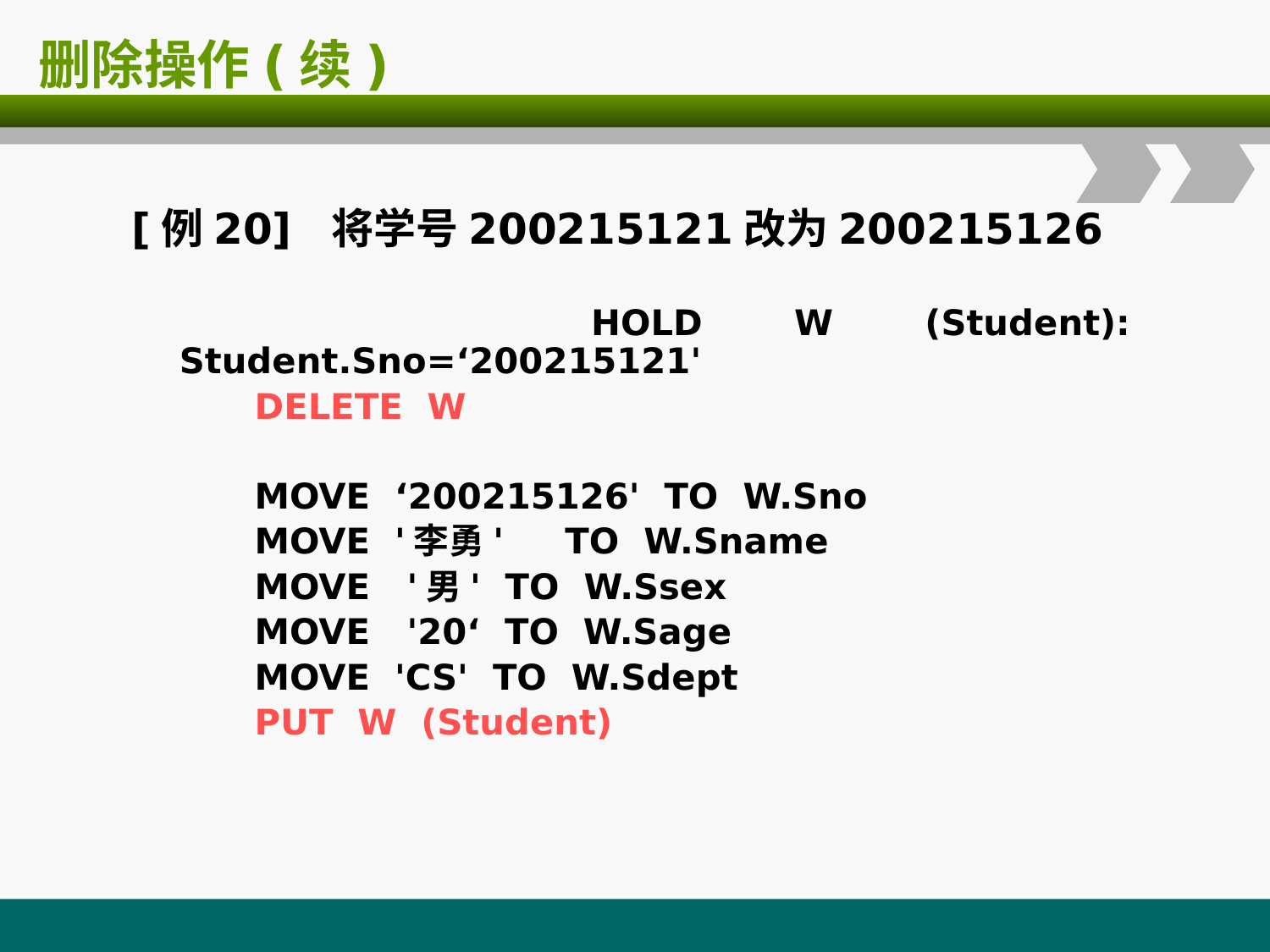

# 删除操作(续)
[例20]  将学号200215121改为200215126

          HOLD  W  (Student): Student.Sno=‘200215121'
          DELETE  W

          MOVE  ‘200215126'  TO  W.Sno
          MOVE  '李勇'     TO  W.Sname
          MOVE   '男'  TO  W.Ssex
          MOVE   '20‘  TO  W.Sage
          MOVE  'CS'  TO  W.Sdept
          PUT  W  (Student)